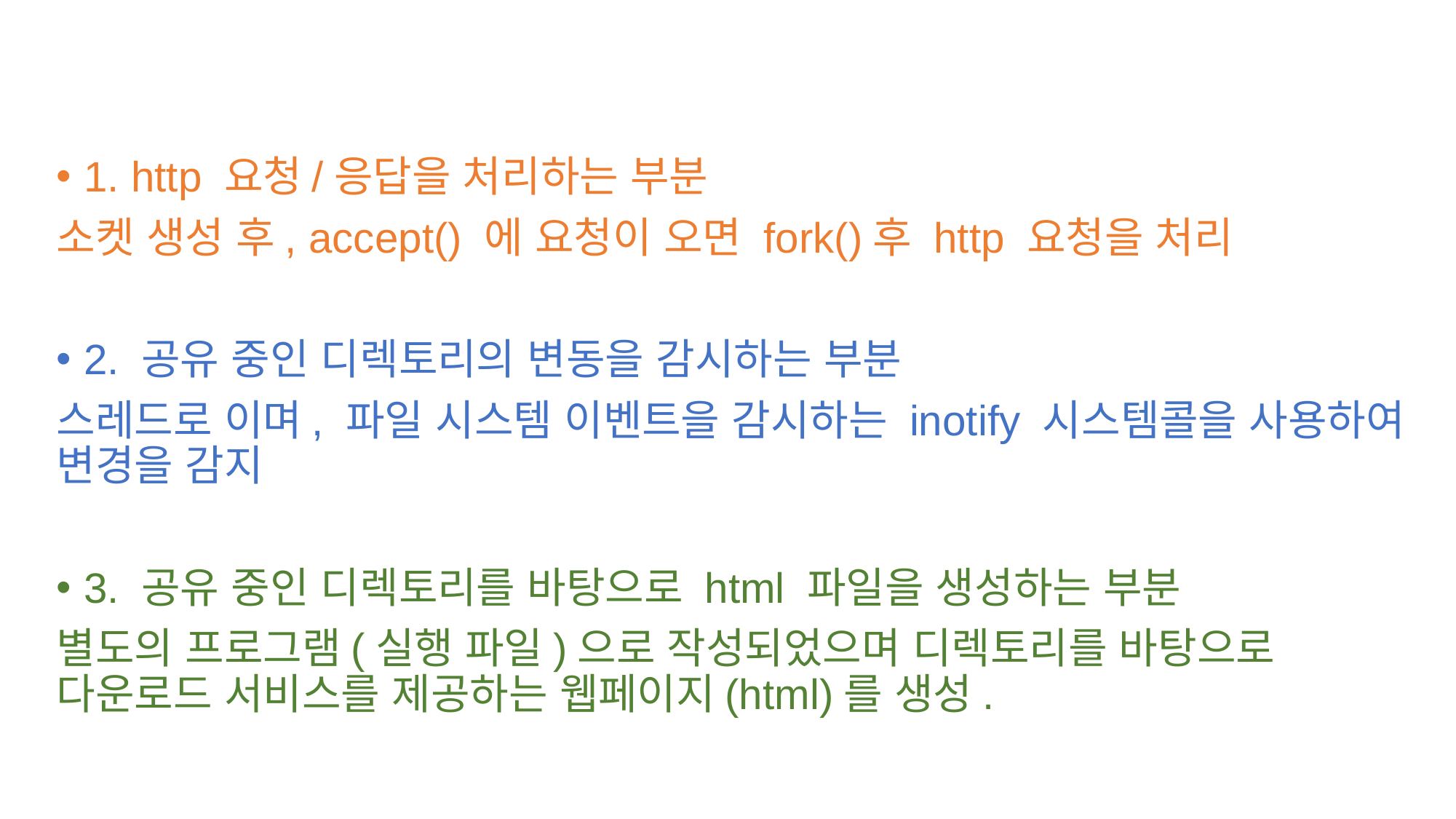

1. http 요청/응답을 처리하는 부분
소켓 생성 후, accept() 에 요청이 오면 fork()후 http 요청을 처리

2. 공유 중인 디렉토리의 변동을 감시하는 부분
스레드로 이며, 파일 시스템 이벤트을 감시하는 inotify 시스템콜을 사용하여 변경을 감지

3. 공유 중인 디렉토리를 바탕으로 html 파일을 생성하는 부분
별도의 프로그램(실행 파일)으로 작성되었으며 디렉토리를 바탕으로 다운로드 서비스를 제공하는 웹페이지(html)를 생성.